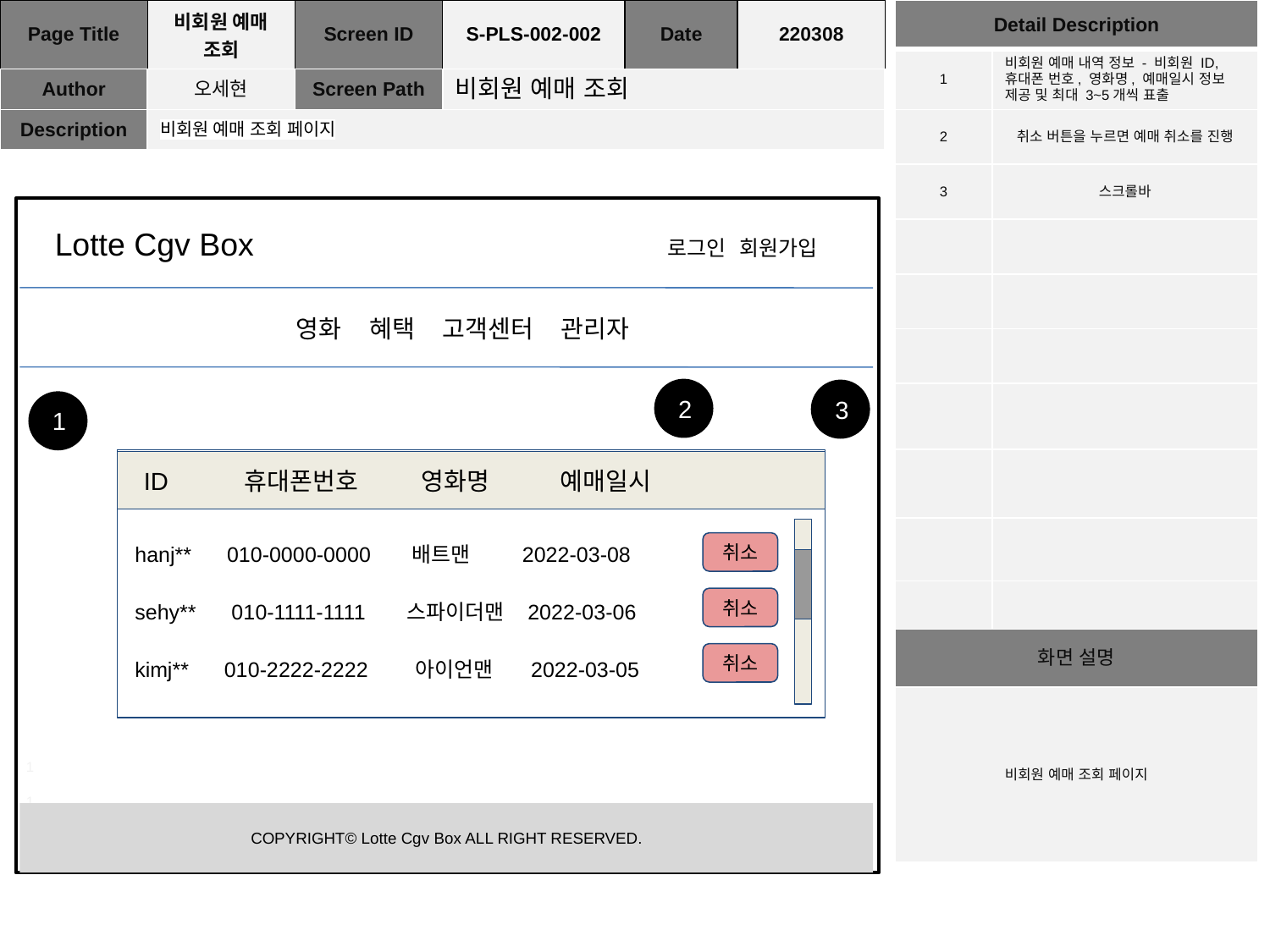

| Page Title | 비회원 예매 조회 | Screen ID | S-PLS-002-002 | Date | 220308 |
| --- | --- | --- | --- | --- | --- |
| Author | 오세현 | Screen Path | 비회원 예매 조회 |  |  |
| Description | 비회원 예매 조회 페이지 |  |  |  |  |
| Detail Description |  |
| --- | --- |
| 1 | 비회원 예매 내역 정보 - 비회원 ID, 휴대폰 번호, 영화명, 예매일시 정보 제공 및 최대 3~5개씩 표출 |
| 2 | 취소 버튼을 누르면 예매 취소를 진행 |
| 3 | 스크롤바 |
|  |  |
|  |  |
|  |  |
|  |  |
|  |  |
|  |  |
|  |  |
| 화면 설명 |  |
| 비회원 예매 조회 페이지 |  |

Lotte Cgv Box
로그인   회원가입
영화     혜택     고객센터     관리자
2
3
1

  ID          휴대폰번호         영화명          예매일시

  hanj**      010-0000-0000      배트맨          2022-03-08
취소

  sehy**      010-1111-1111      스파이더맨    2022-03-06
취소
취소
  kimj**      010-2222-2222       아이언맨       2022-03-05
1
1

COPYRIGHT© Lotte Cgv Box ALL RIGHT RESERVED.